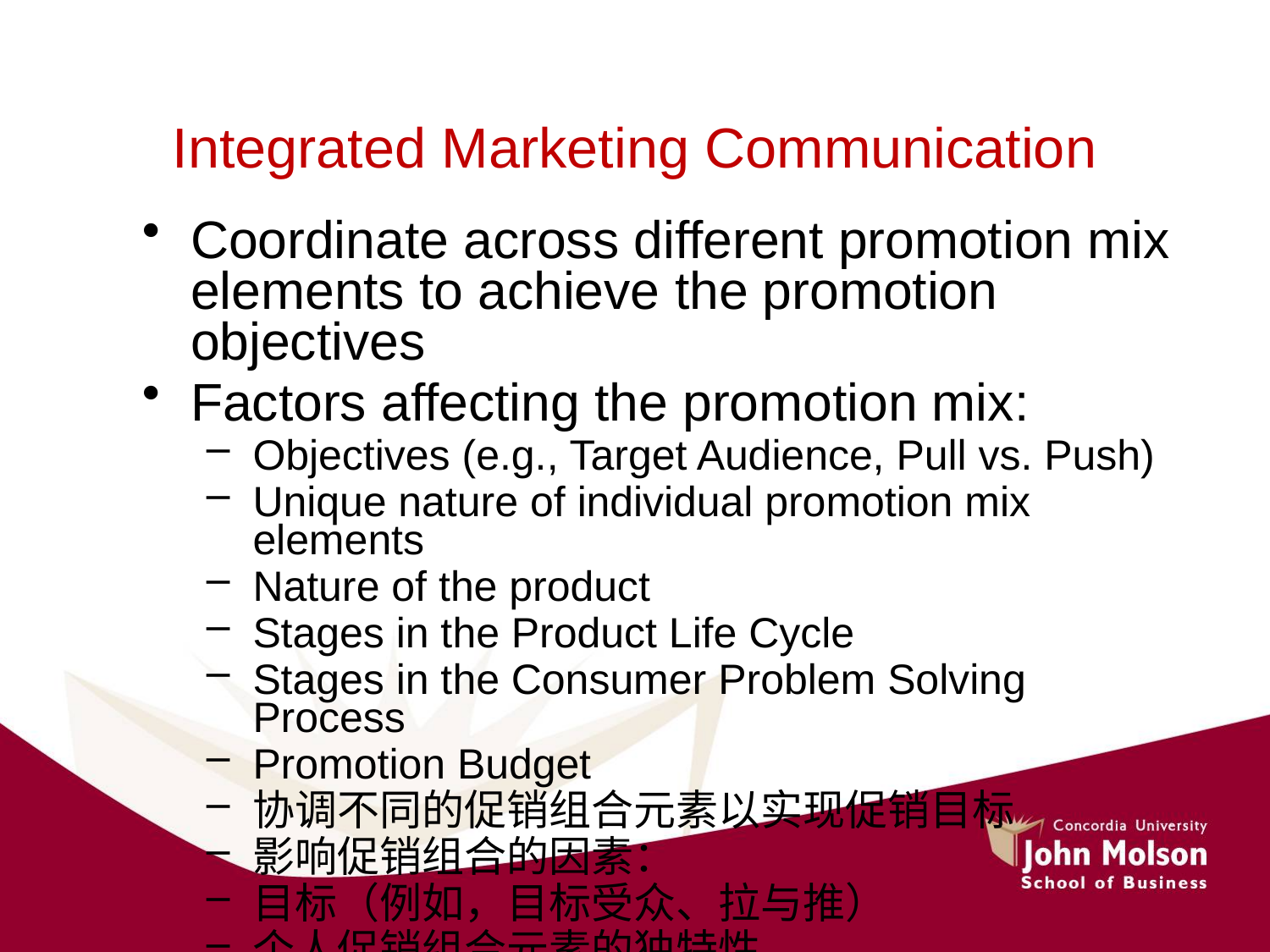

# Integrated Marketing Communication
Coordinate across different promotion mix elements to achieve the promotion objectives
Factors affecting the promotion mix:
Objectives (e.g., Target Audience, Pull vs. Push)
Unique nature of individual promotion mix elements
Nature of the product
Stages in the Product Life Cycle
Stages in the Consumer Problem Solving Process
Promotion Budget
协调不同的促销组合元素以实现促销目标
影响促销组合的因素：
目标（例如，目标受众、拉与推）
个人促销组合元素的独特性
产品性质
产品生命周期的阶段
消费者问题解决过程的阶段
促销预算